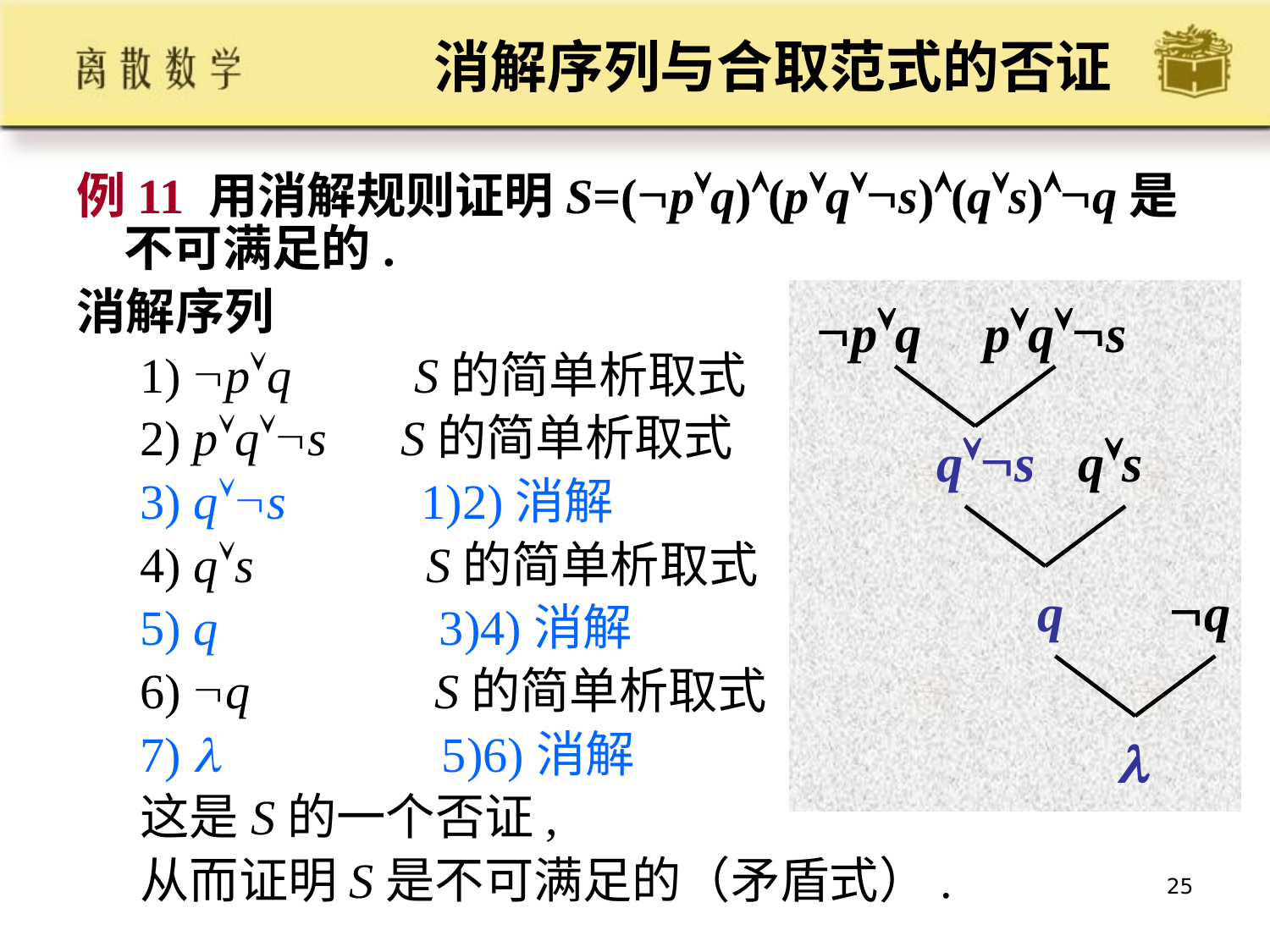

# 消解序列与合取范式的否证
例11 用消解规则证明S=(¬p∨q)∧(p∨q∨¬s)∧(q∨s)∧¬q是不可满足的.
消解序列
1) ¬p∨q          S的简单析取式
2) p∨q∨¬s      S的简单析取式
3) q∨¬s           1)2)消解
4) q∨s              S的简单析取式
5) q                  3)4)消解
6) ¬q               S的简单析取式
7) λ                  5)6)消解
这是S的一个否证,
从而证明S是不可满足的（矛盾式）.

¬p∨q
p∨q∨¬s

q∨¬s
 q∨s

q
¬q

λ
25